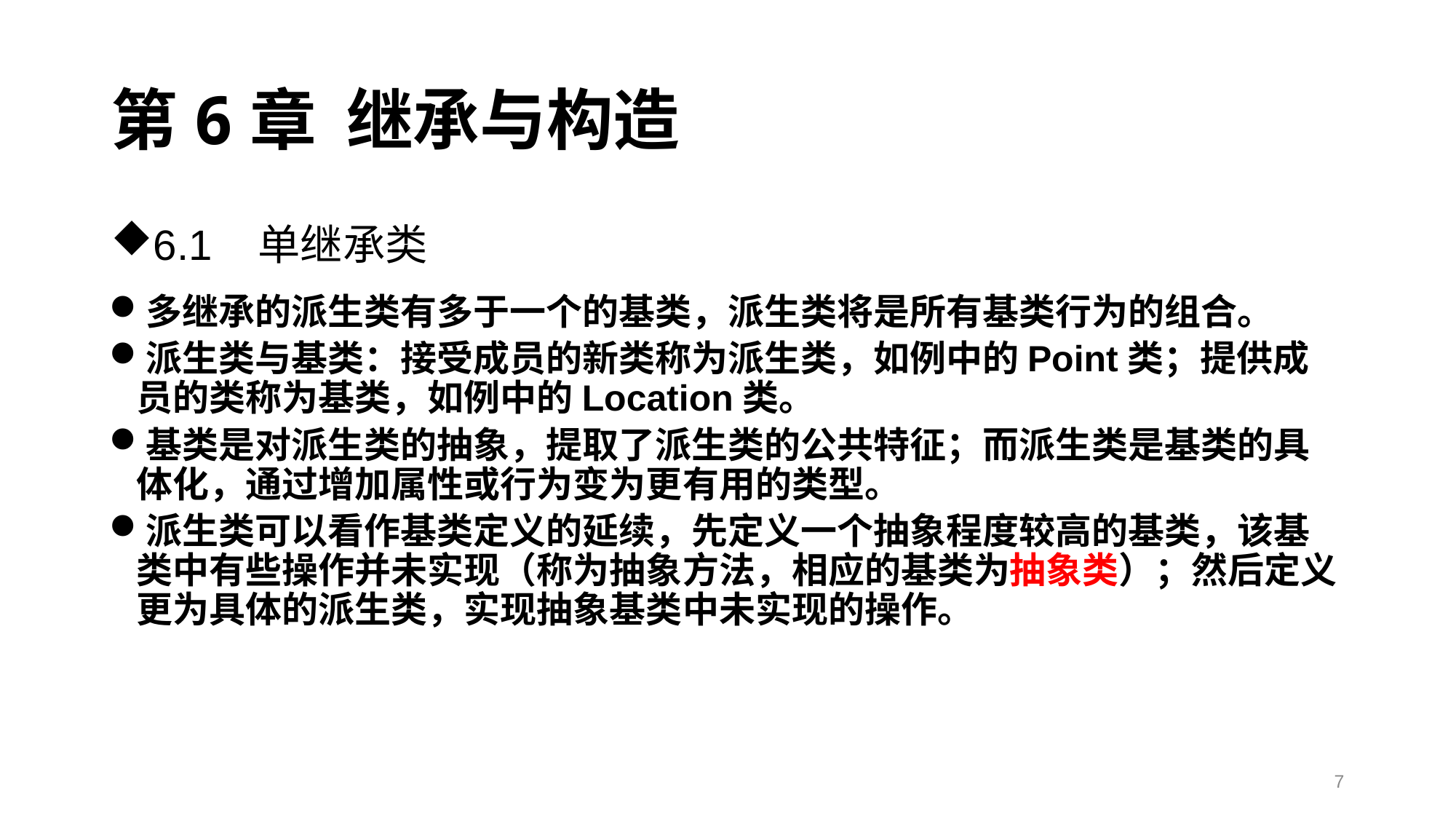

# 第6章  继承与构造
6.1   单继承类
多继承的派生类有多于一个的基类，派生类将是所有基类行为的组合。
派生类与基类：接受成员的新类称为派生类，如例中的Point类；提供成员的类称为基类，如例中的Location类。
基类是对派生类的抽象，提取了派生类的公共特征；而派生类是基类的具体化，通过增加属性或行为变为更有用的类型。
派生类可以看作基类定义的延续，先定义一个抽象程度较高的基类，该基类中有些操作并未实现（称为抽象方法，相应的基类为抽象类）；然后定义更为具体的派生类，实现抽象基类中未实现的操作。

7